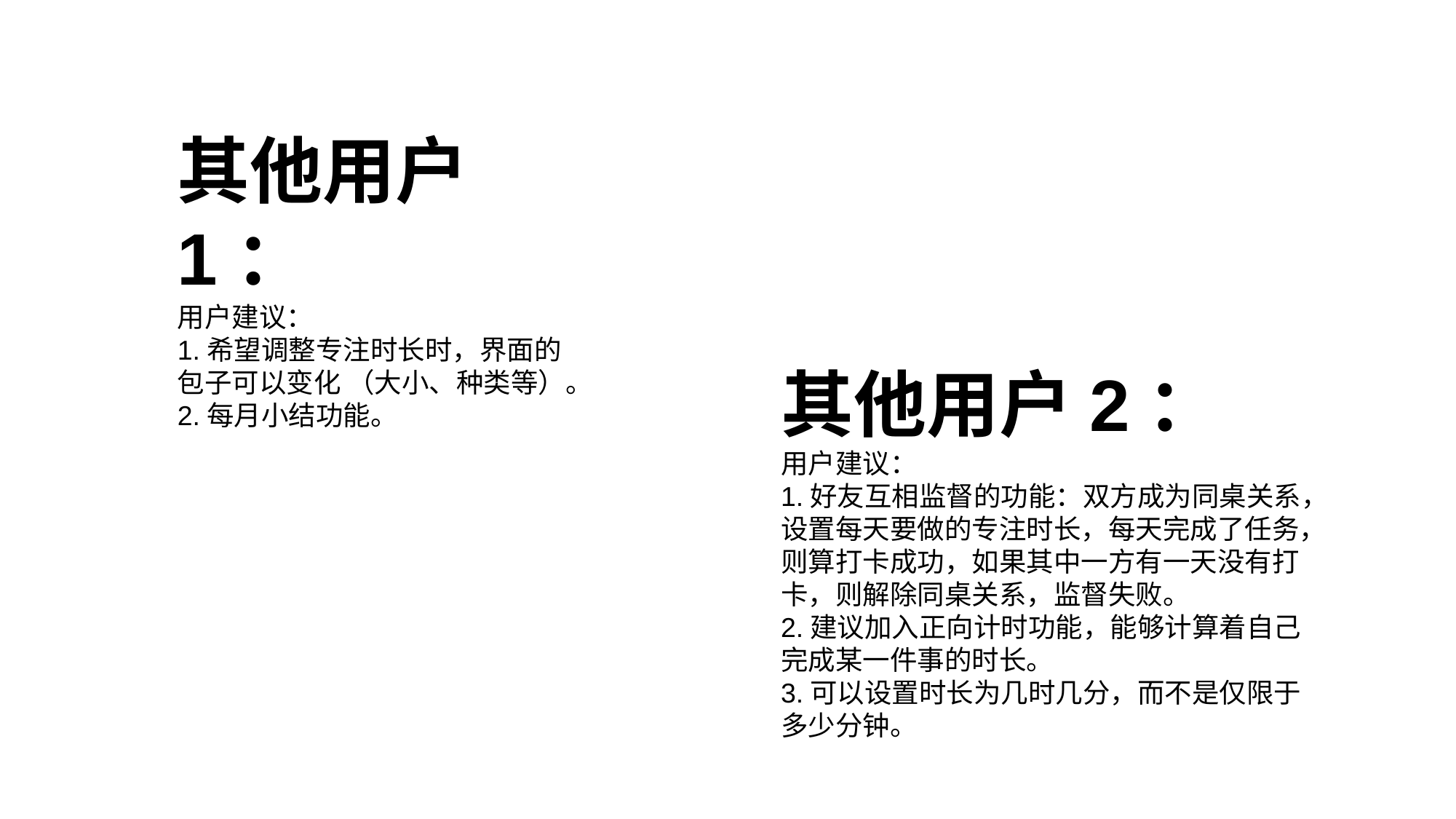

其他用户1：
用户建议：
1.希望调整专注时长时，界面的包子可以变化 （大小、种类等）。
2.每月小结功能。
其他用户2：
用户建议：
1.好友互相监督的功能：双方成为同桌关系，设置每天要做的专注时长，每天完成了任务，则算打卡成功，如果其中一方有一天没有打卡，则解除同桌关系，监督失败。
2.建议加入正向计时功能，能够计算着自己完成某一件事的时长。
3.可以设置时长为几时几分，而不是仅限于多少分钟。